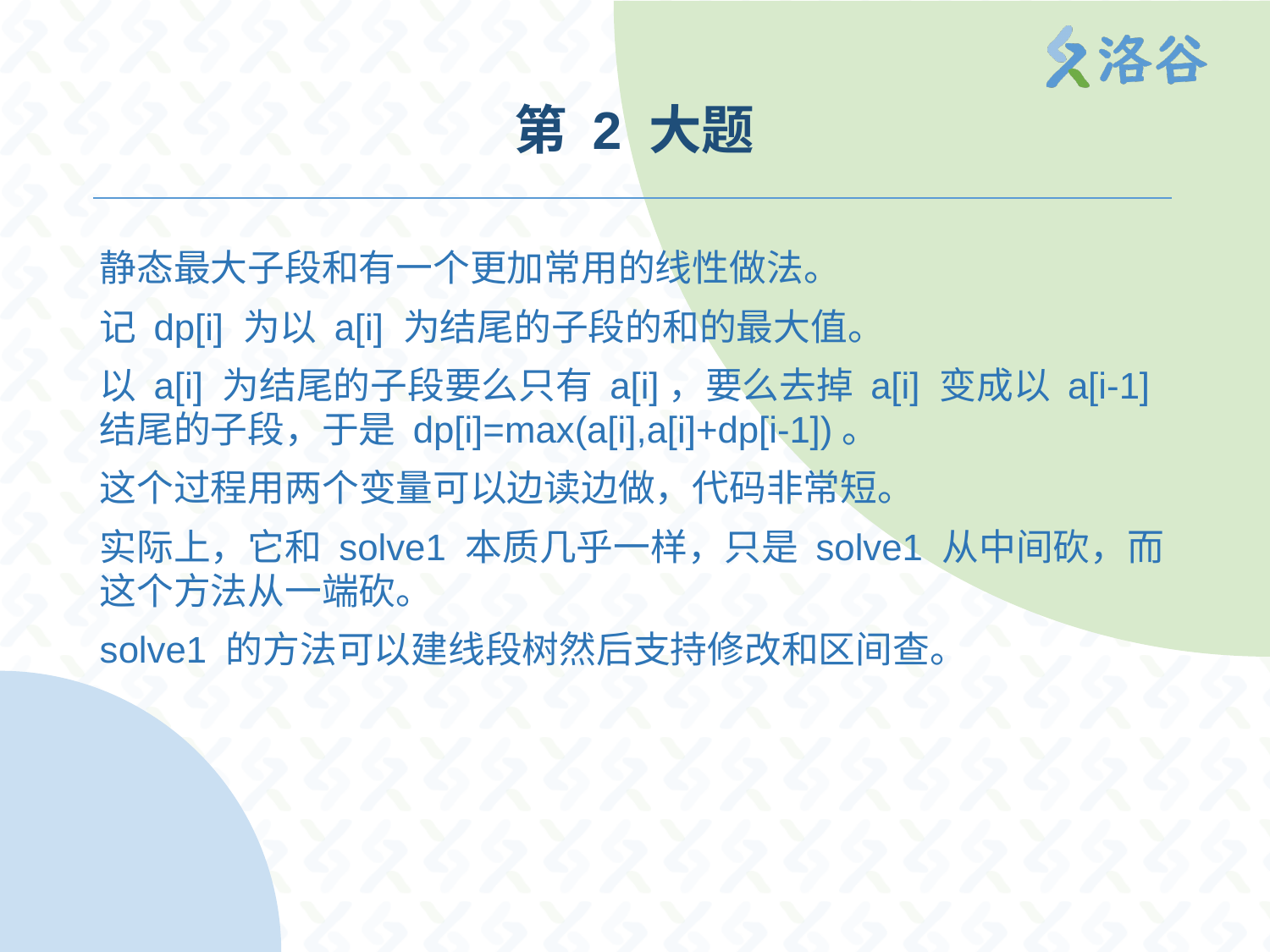

# 第 2 大题
静态最大子段和有一个更加常用的线性做法。
记 dp[i] 为以 a[i] 为结尾的子段的和的最大值。
以 a[i] 为结尾的子段要么只有 a[i]，要么去掉 a[i] 变成以 a[i-1] 结尾的子段，于是 dp[i]=max(a[i],a[i]+dp[i-1])。
这个过程用两个变量可以边读边做，代码非常短。
实际上，它和 solve1 本质几乎一样，只是 solve1 从中间砍，而这个方法从一端砍。
solve1 的方法可以建线段树然后支持修改和区间查。